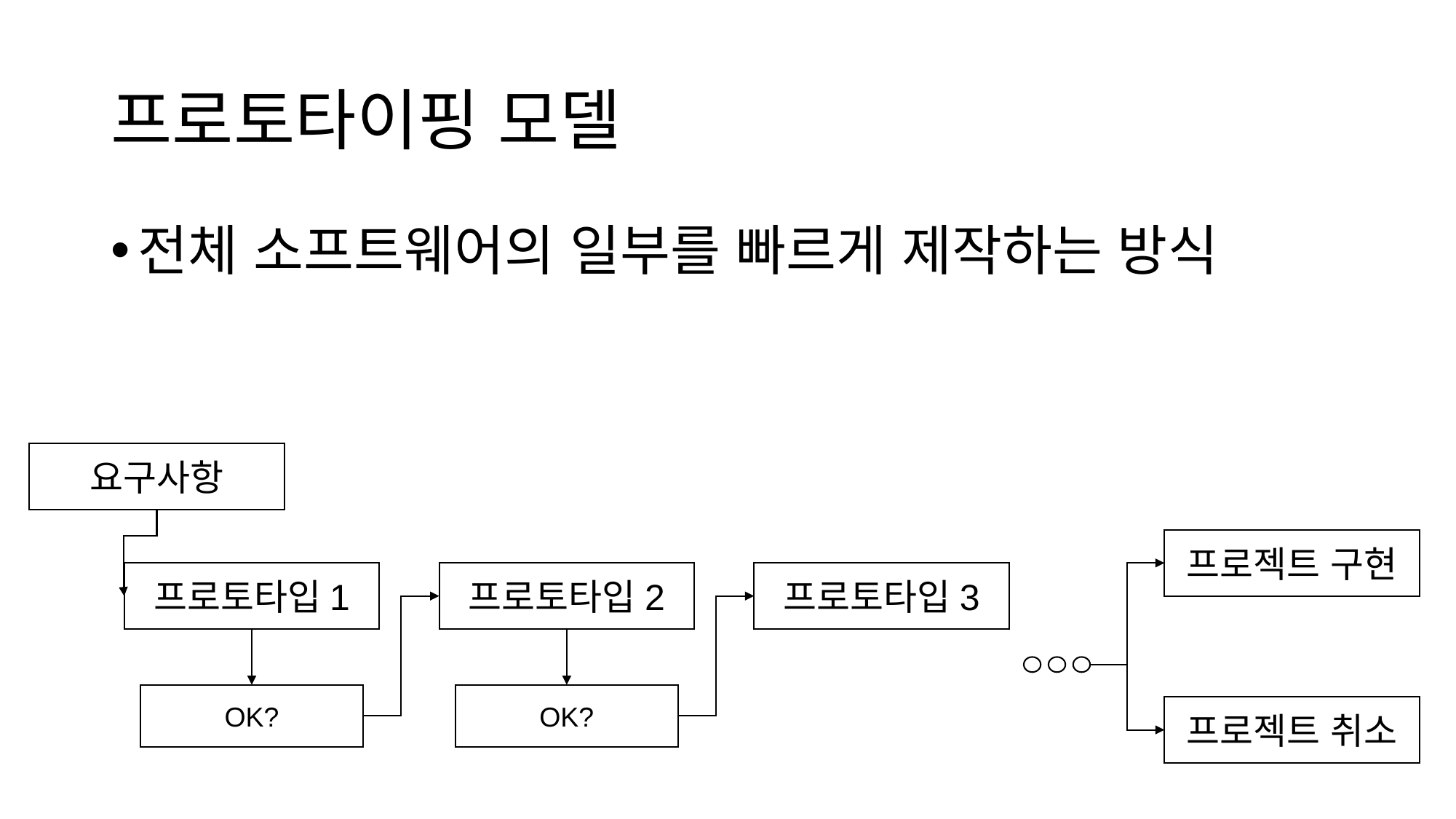

# 프로토타이핑 모델
전체 소프트웨어의 일부를 빠르게 제작하는 방식
요구사항
프로젝트 구현
프로토타입1
프로토타입2
프로토타입3

OK?
OK?
프로젝트 취소